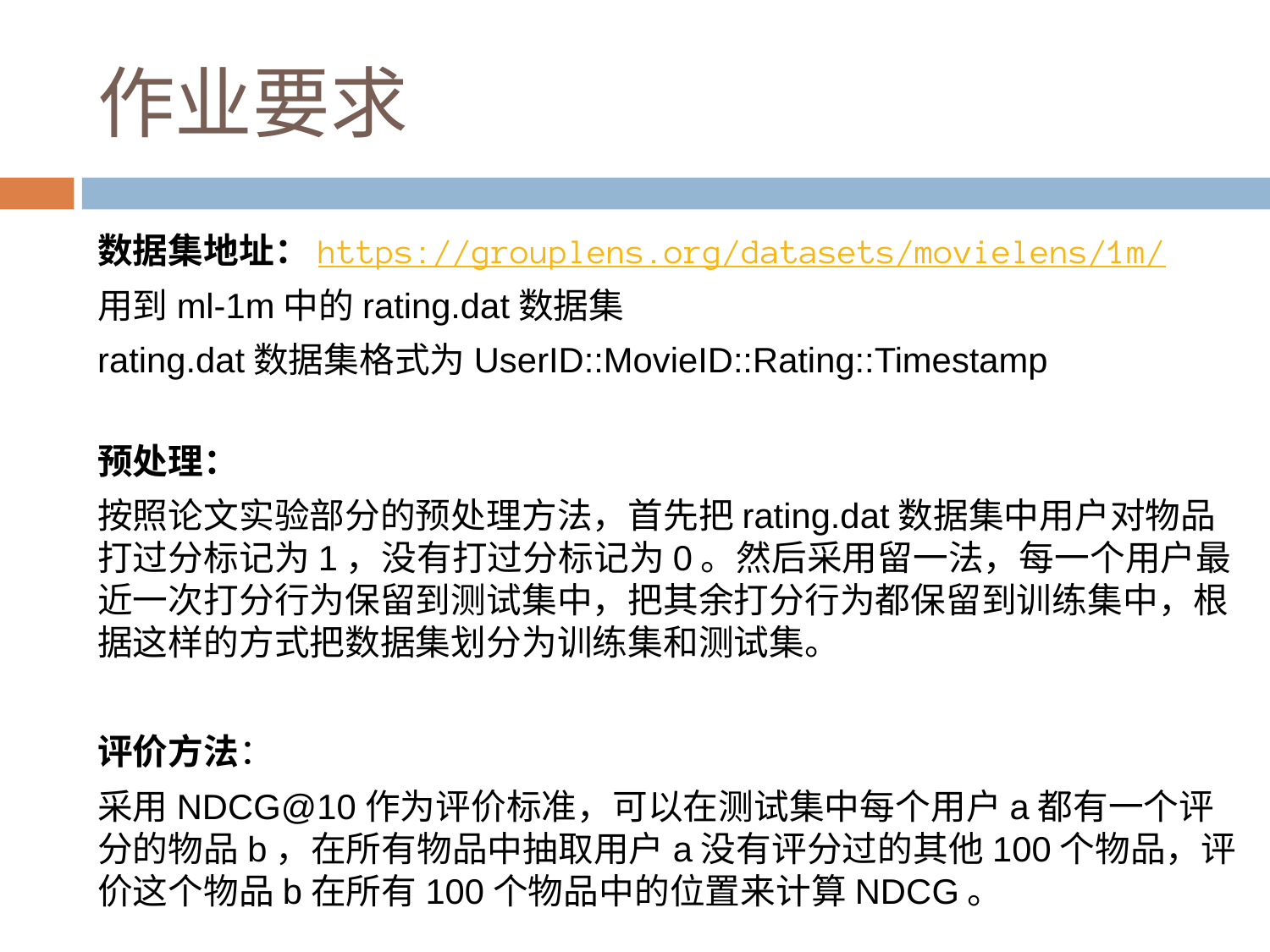

作业要求
数据集地址：https://grouplens.org/datasets/movielens/1m/
用到ml-1m中的rating.dat数据集
rating.dat数据集格式为UserID::MovieID::Rating::Timestamp

预处理：
按照论文实验部分的预处理方法，首先把rating.dat数据集中用户对物品打过分标记为1，没有打过分标记为0。然后采用留一法，每一个用户最近一次打分行为保留到测试集中，把其余打分行为都保留到训练集中，根据这样的方式把数据集划分为训练集和测试集。

评价方法：
采用NDCG@10作为评价标准，可以在测试集中每个用户a都有一个评分的物品b，在所有物品中抽取用户a没有评分过的其他100个物品，评价这个物品b在所有100个物品中的位置来计算NDCG。